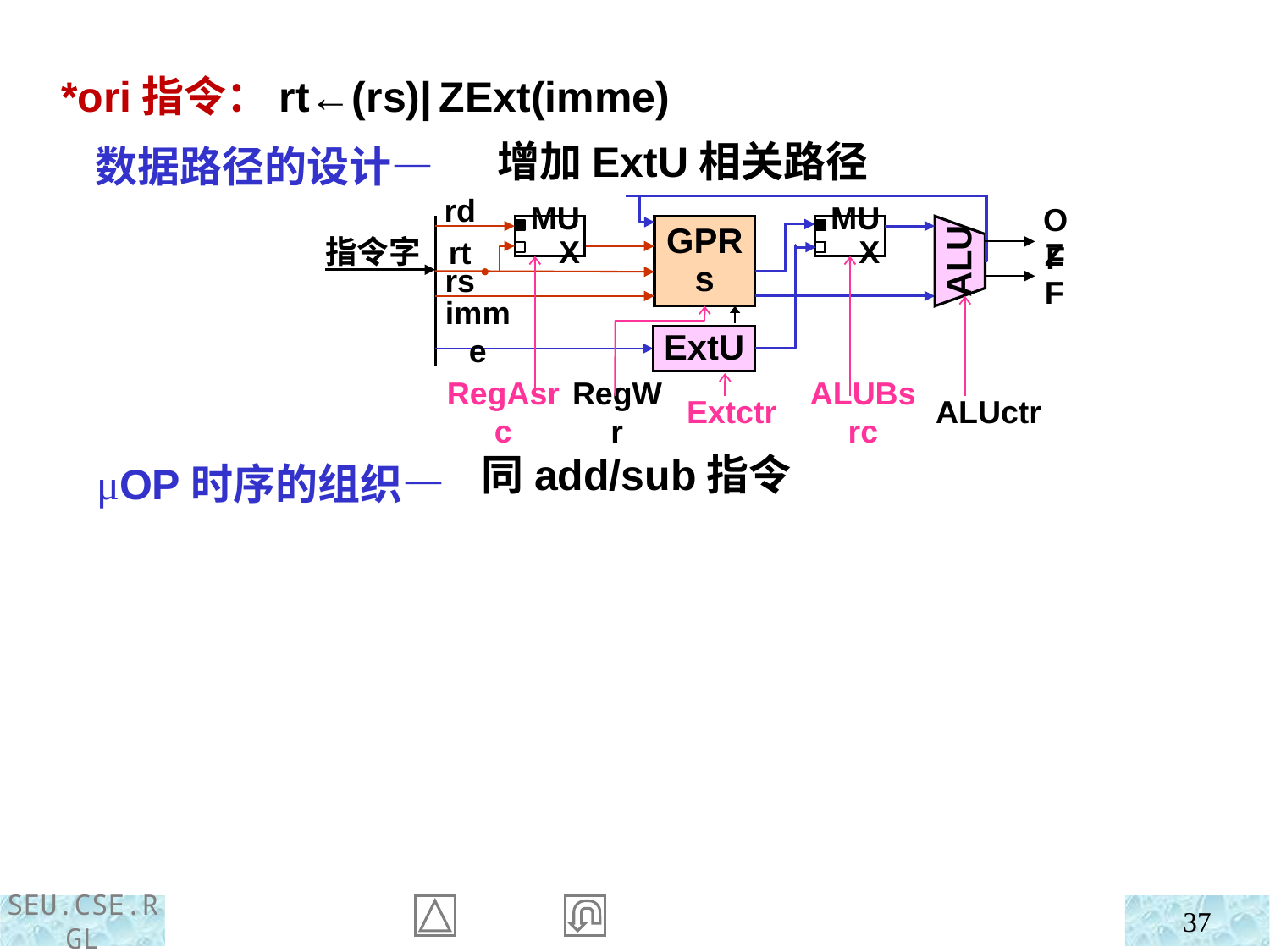

*ori指令：rt←(rs)| ZExt(imme)
     数据路径的设计—

     μOP时序的组织—
增加ExtU相关路径
rd
rt
rs
MUX
GPRs
MUX

OF
ALU
指令字

ZF
imme
ExtU
RegAsrc
RegWr
Extctr
ALUBsrc
ALUctr
同add/sub指令

37